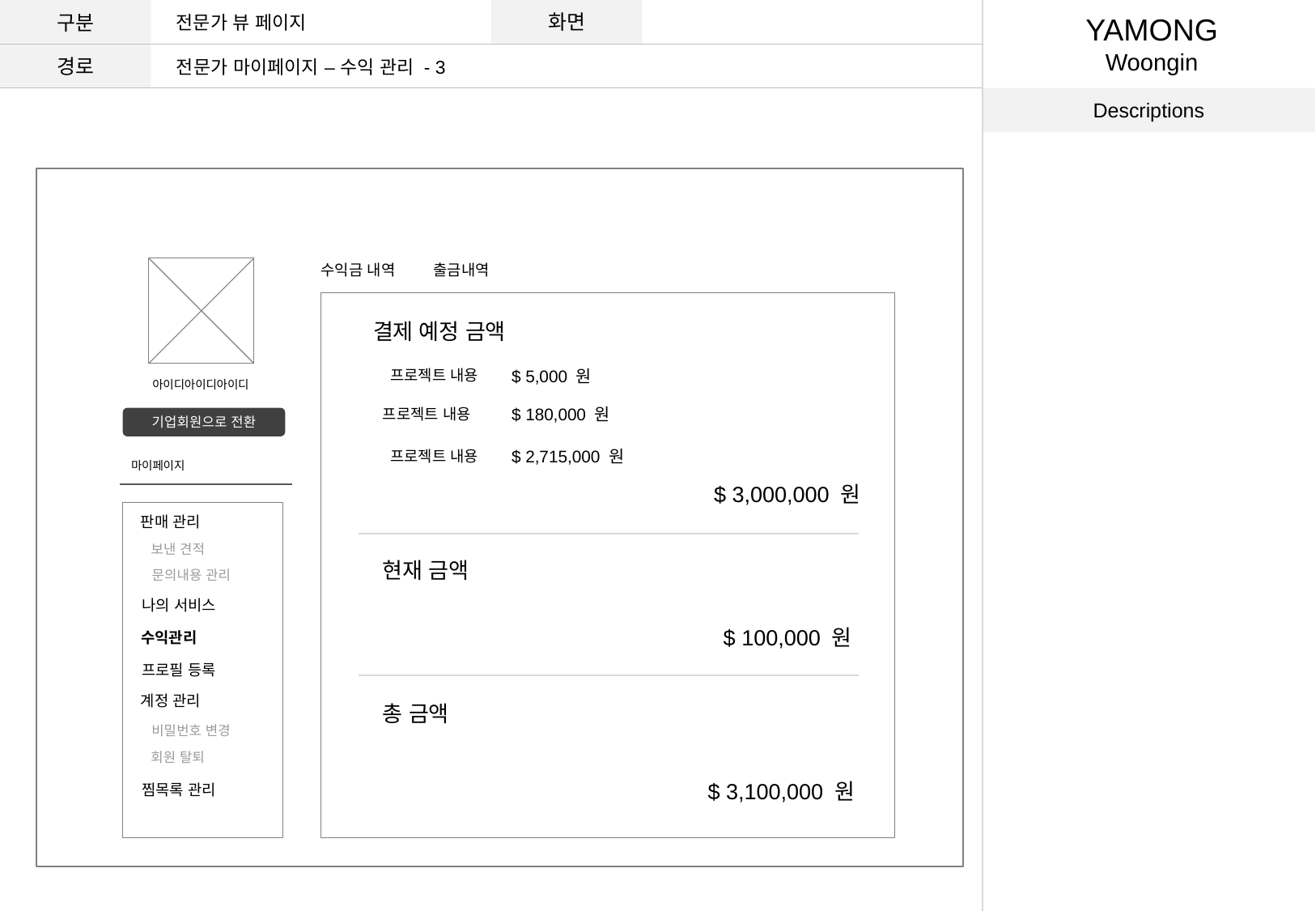

구분
화면
전문가 뷰 페이지
YAMONG
Woongin
경로
전문가 마이페이지 – 수익 관리 - 3
Descriptions

수익금 내역
출금내역

결제 예정 금액

 $ 5,000 원
 프로젝트 내용
아이디아이디아이디

 $ 180,000 원
프로젝트 내용
기업회원으로 전환
 $ 2,715,000 원
 프로젝트 내용
마이페이지
 $ 3,000,000 원

판매 관리
보낸 견적
현재 금액
문의내용 관리
나의 서비스
 $ 100,000 원
수익관리
프로필 등록
계정 관리
총 금액
비밀번호 변경
회원 탈퇴
$ 3,100,000 원
찜목록 관리